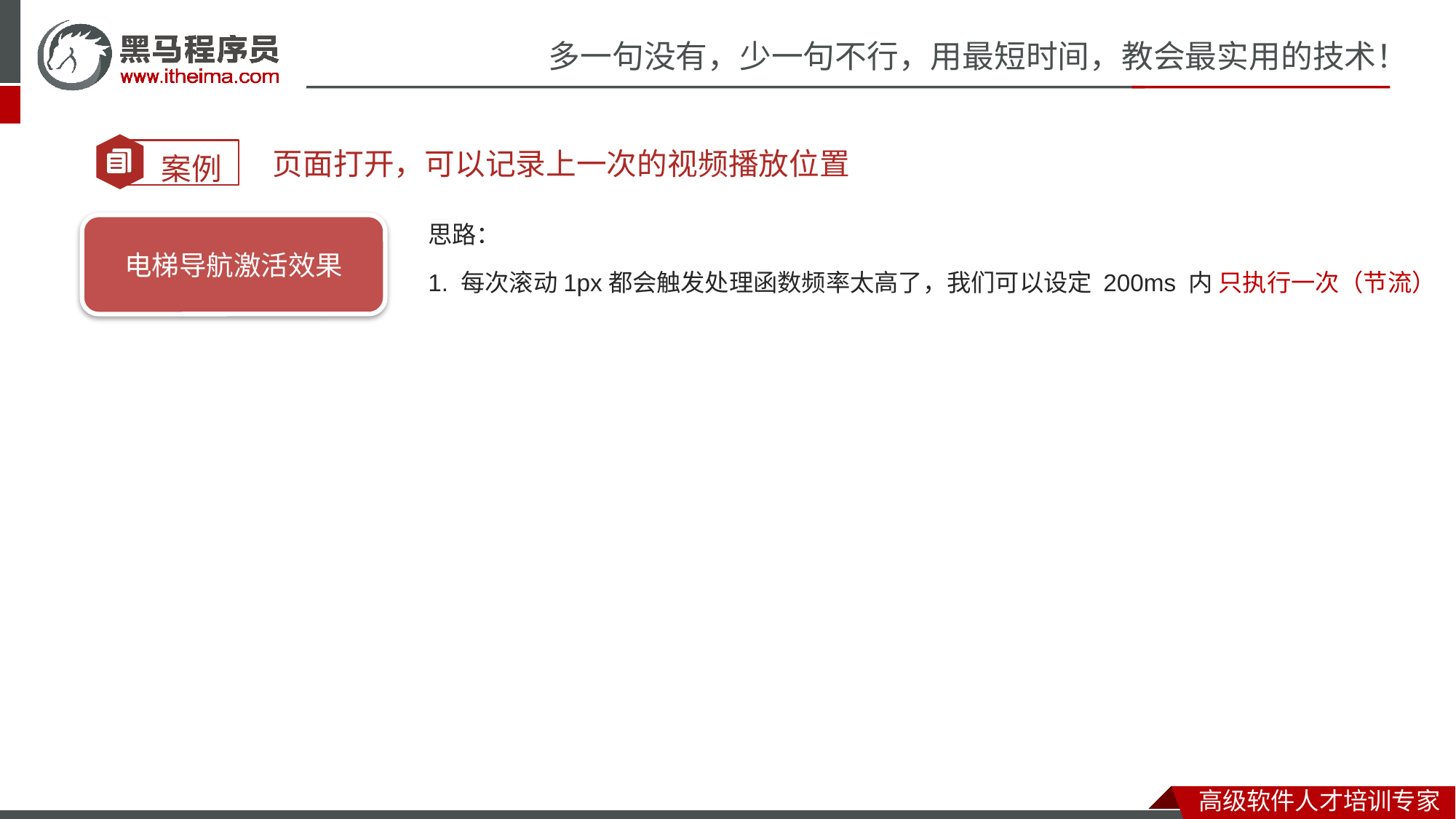

页面打开，可以记录上一次的视频播放位置
思路：
1. 每次滚动1px都会触发处理函数频率太高了，我们可以设定 200ms 内 只执行一次（节流）
电梯导航激活效果